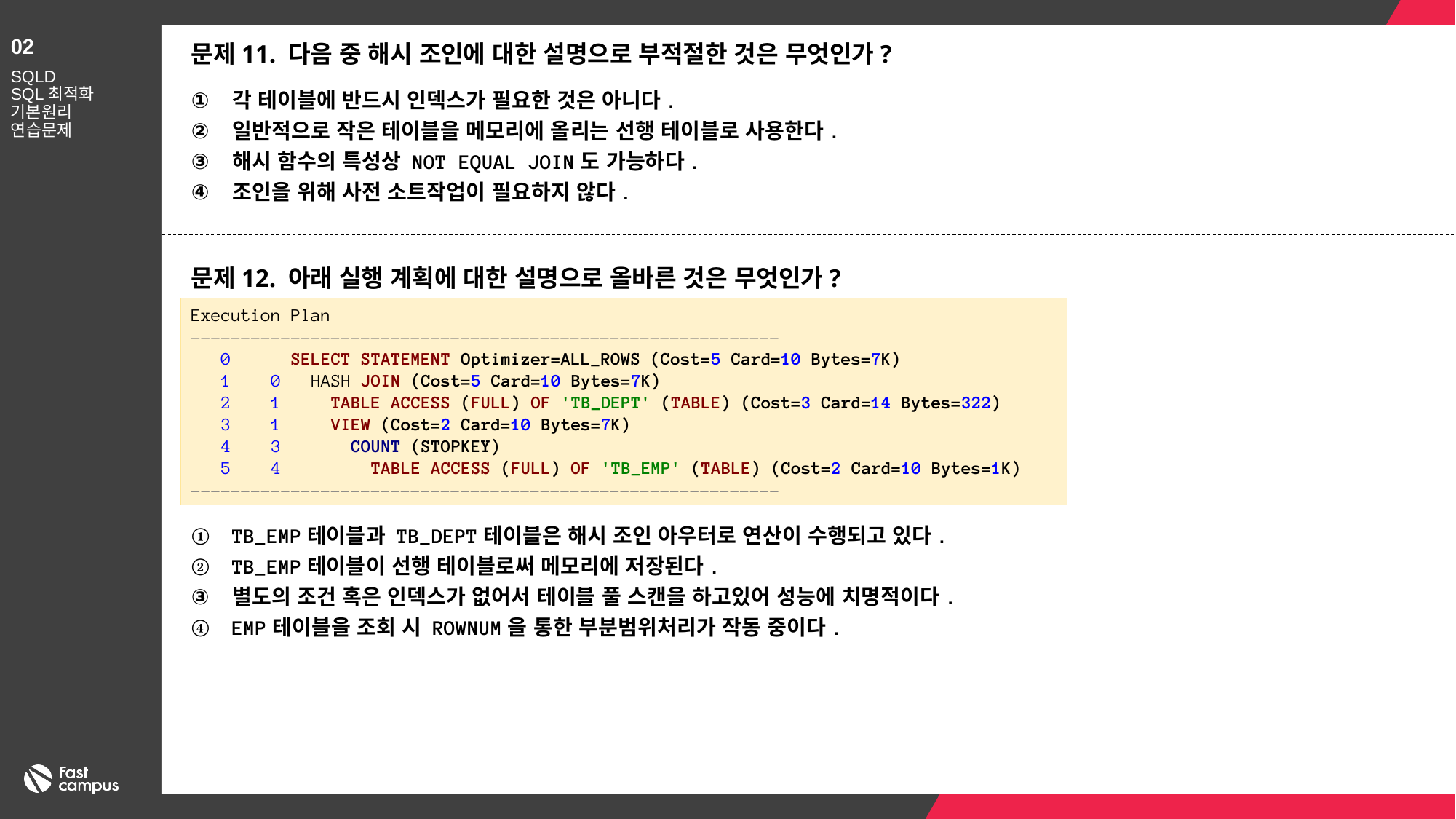

02
문제11. 다음 중 해시 조인에 대한 설명으로 부적절한 것은 무엇인가?
SQLD
SQL최적화 기본원리
연습문제
각 테이블에 반드시 인덱스가 필요한 것은 아니다.
일반적으로 작은 테이블을 메모리에 올리는 선행 테이블로 사용한다.
해시 함수의 특성상 NOT EQUAL JOIN도 가능하다.
조인을 위해 사전 소트작업이 필요하지 않다.
문제12. 아래 실행 계획에 대한 설명으로 올바른 것은 무엇인가?
Execution Plan
-----------------------------------------------------------
   0      SELECT STATEMENT Optimizer=ALL_ROWS (Cost=5 Card=10 Bytes=7K)
   1    0   HASH JOIN (Cost=5 Card=10 Bytes=7K)
   2    1     TABLE ACCESS (FULL) OF 'TB_DEPT' (TABLE) (Cost=3 Card=14 Bytes=322)
   3    1     VIEW (Cost=2 Card=10 Bytes=7K)
   4    3       COUNT (STOPKEY)
   5    4         TABLE ACCESS (FULL) OF 'TB_EMP' (TABLE) (Cost=2 Card=10 Bytes=1K)
-----------------------------------------------------------
TB_EMP테이블과 TB_DEPT테이블은 해시 조인 아우터로 연산이 수행되고 있다.
TB_EMP테이블이 선행 테이블로써 메모리에 저장된다.
별도의 조건 혹은 인덱스가 없어서 테이블 풀 스캔을 하고있어 성능에 치명적이다.
EMP테이블을 조회 시 ROWNUM을 통한 부분범위처리가 작동 중이다.